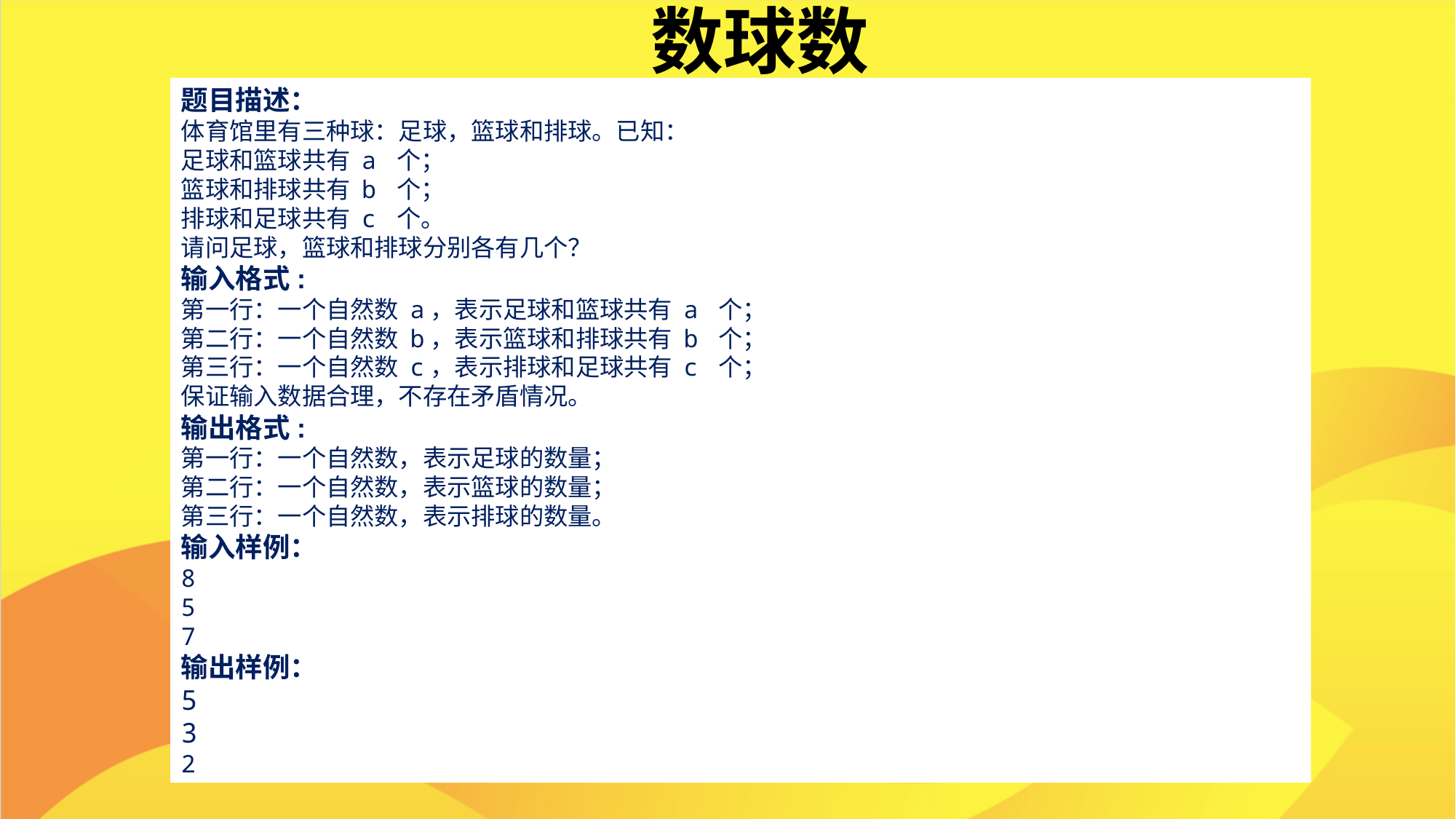

数球数
题目描述：
体育馆里有三种球：足球，篮球和排球。已知：
足球和篮球共有 a 个；
篮球和排球共有 b 个；
排球和足球共有 c 个。
请问足球，篮球和排球分别各有几个？
输入格式:
第一行：一个自然数 a，表示足球和篮球共有 a 个；
第二行：一个自然数 b，表示篮球和排球共有 b 个；
第三行：一个自然数 c，表示排球和足球共有 c 个；
保证输入数据合理，不存在矛盾情况。
输出格式:
第一行：一个自然数，表示足球的数量；
第二行：一个自然数，表示篮球的数量；
第三行：一个自然数，表示排球的数量。
输入样例：
8
5
7
输出样例：
5
3
2